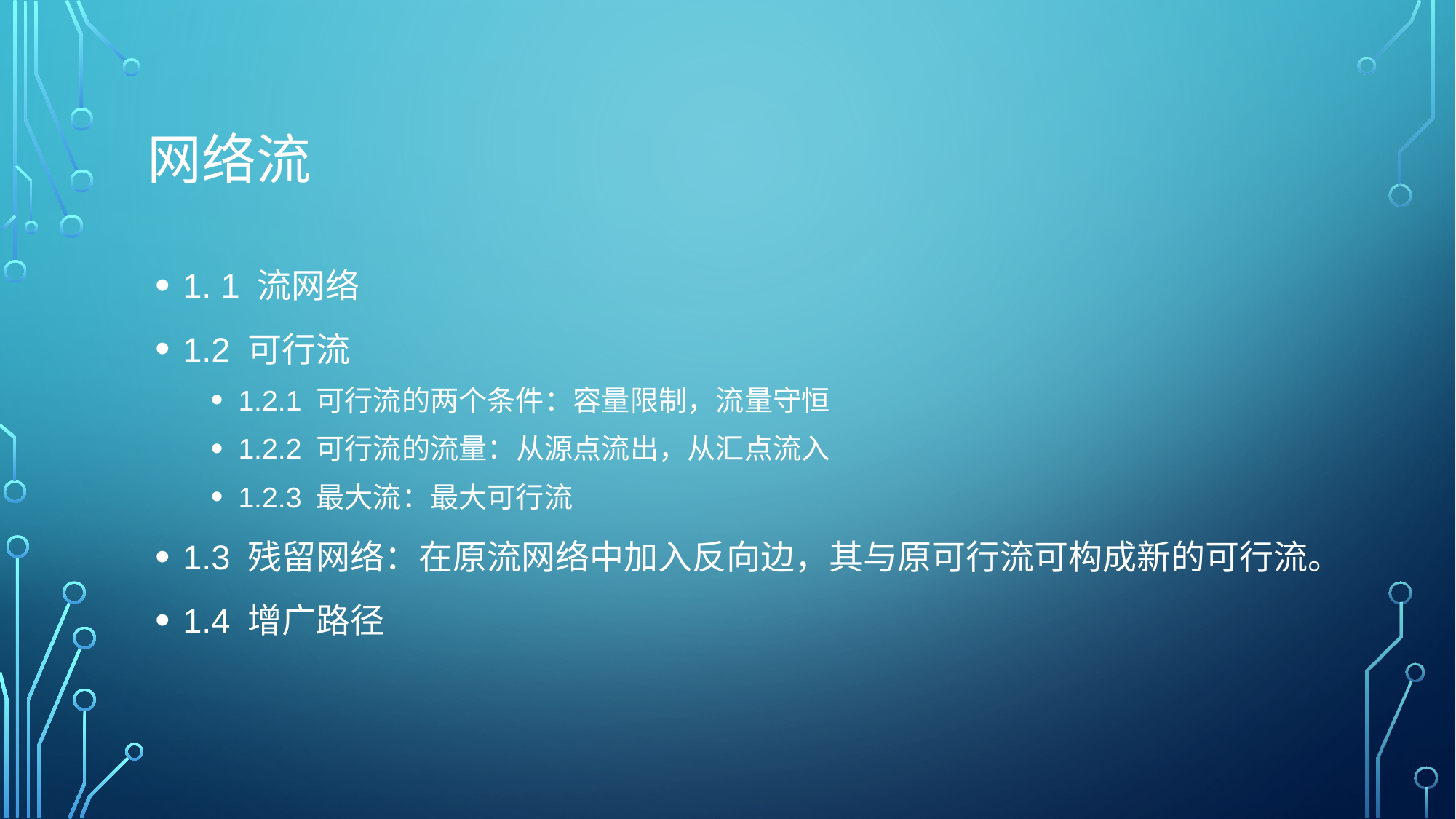

# 网络流
1. 1 流网络
1.2 可行流
1.2.1 可行流的两个条件：容量限制，流量守恒
1.2.2 可行流的流量：从源点流出，从汇点流入
1.2.3 最大流：最大可行流
1.3 残留网络：在原流网络中加入反向边，其与原可行流可构成新的可行流。
1.4 增广路径